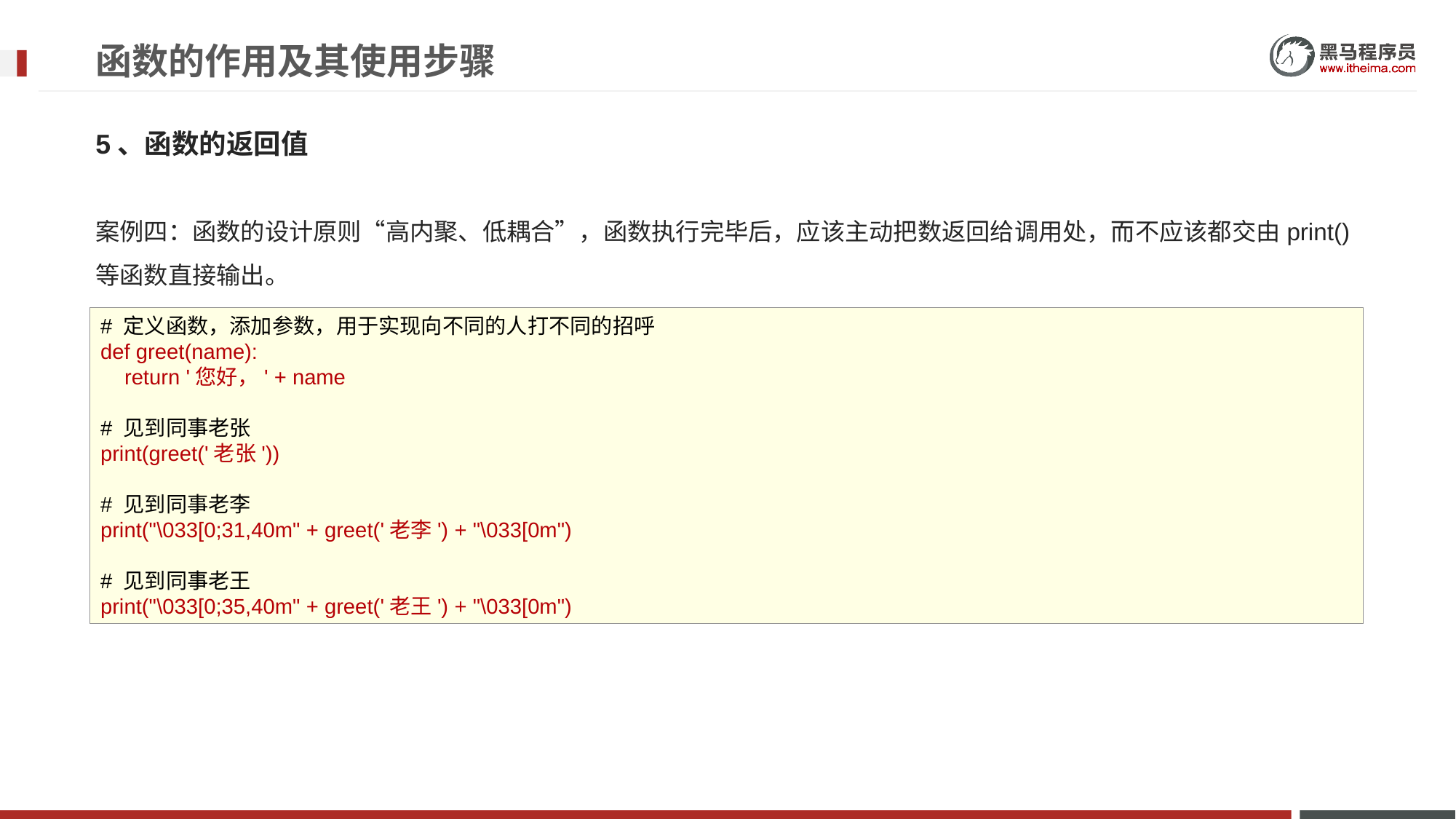

# 函数的作用及其使用步骤
5、函数的返回值
案例四：函数的设计原则“高内聚、低耦合”，函数执行完毕后，应该主动把数返回给调用处，而不应该都交由print()等函数直接输出。
# 定义函数，添加参数，用于实现向不同的人打不同的招呼
def greet(name):
    return '您好，' + name

# 见到同事老张
print(greet('老张'))

# 见到同事老李
print("\033[0;31,40m" + greet('老李') + "\033[0m")

# 见到同事老王
print("\033[0;35,40m" + greet('老王') + "\033[0m")